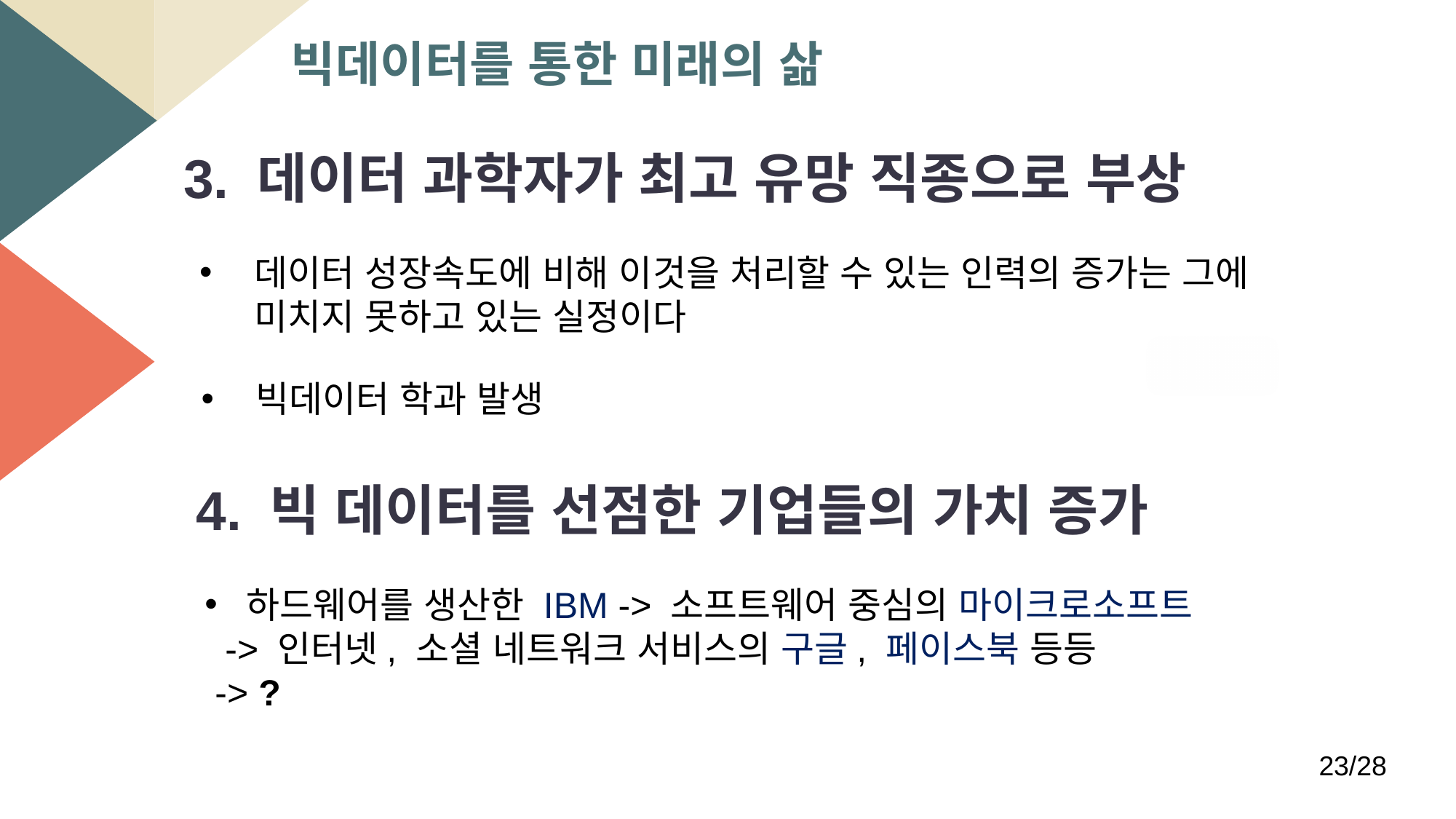

빅데이터를 통한 미래의 삶
3. 데이터 과학자가 최고 유망 직종으로 부상

### Chart

| Category |
|---|
데이터 성장속도에 비해 이것을 처리할 수 있는 인력의 증가는 그에 미치지 못하고 있는 실정이다

빅데이터 학과 발생
4. 빅 데이터를 선점한 기업들의 가치 증가
  하드웨어를 생산한 IBM -> 소프트웨어 중심의 마이크로소프트
  -> 인터넷, 소셜 네트워크 서비스의 구글, 페이스북 등등
 -> ?
23/28